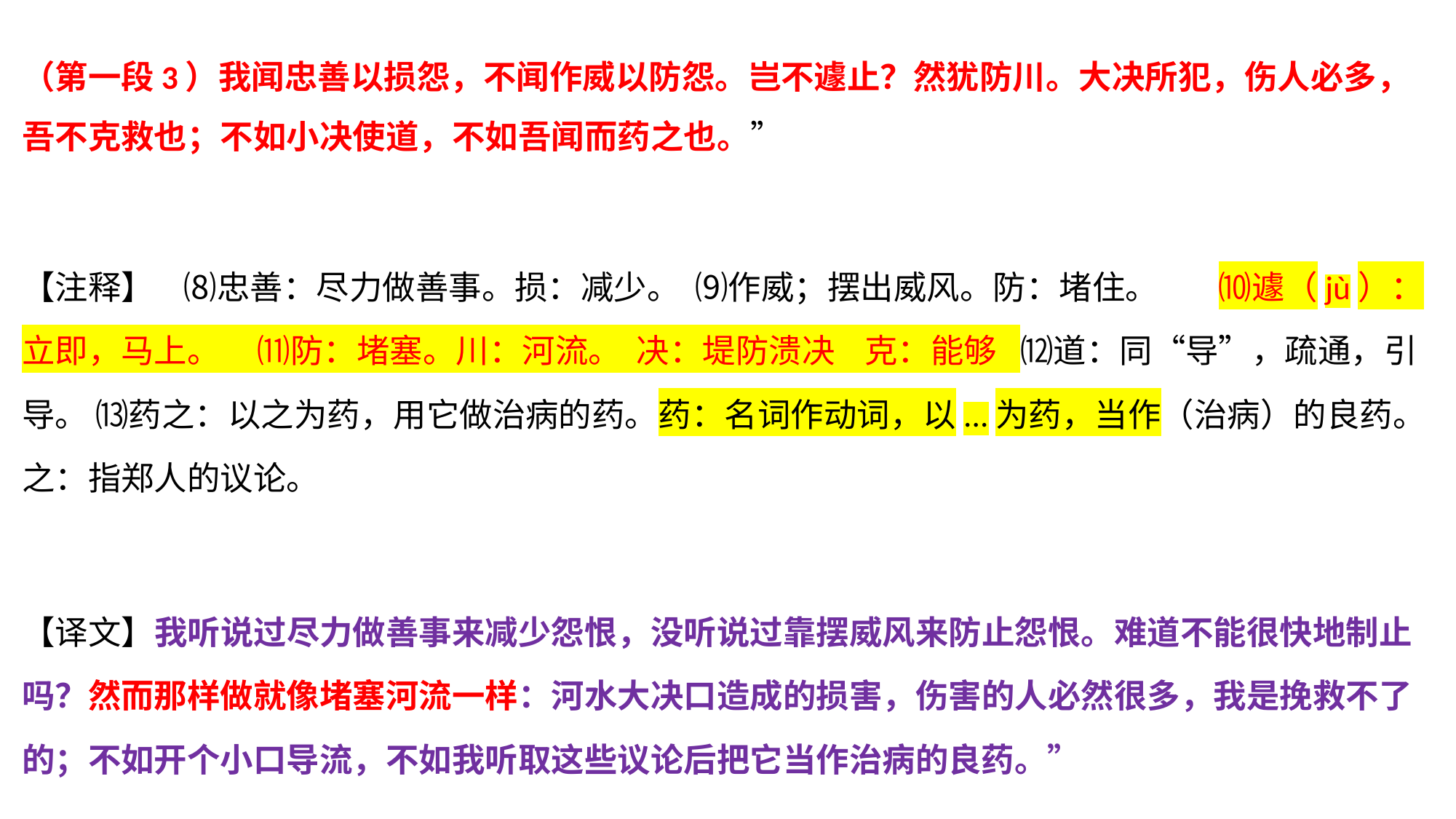

（第一段3）我闻忠善以损怨，不闻作威以防怨。岂不遽止？然犹防川。大决所犯，伤人必多，吾不克救也；不如小决使道，不如吾闻而药之也。”

【注释】    ⑻忠善：尽力做善事。损：减少。  ⑼作威；摆出威风。防：堵住。        ⑽遽（jù）：立即，马上。     ⑾防：堵塞。川：河流。  决：堤防溃决    克：能够   ⑿道：同“导”，疏通，引导。 ⒀药之：以之为药，用它做治病的药。药：名词作动词，以...为药，当作（治病）的良药。之：指郑人的议论。

【译文】我听说过尽力做善事来减少怨恨，没听说过靠摆威风来防止怨恨。难道不能很快地制止吗？然而那样做就像堵塞河流一样：河水大决口造成的损害，伤害的人必然很多，我是挽救不了的；不如开个小口导流，不如我听取这些议论后把它当作治病的良药。”